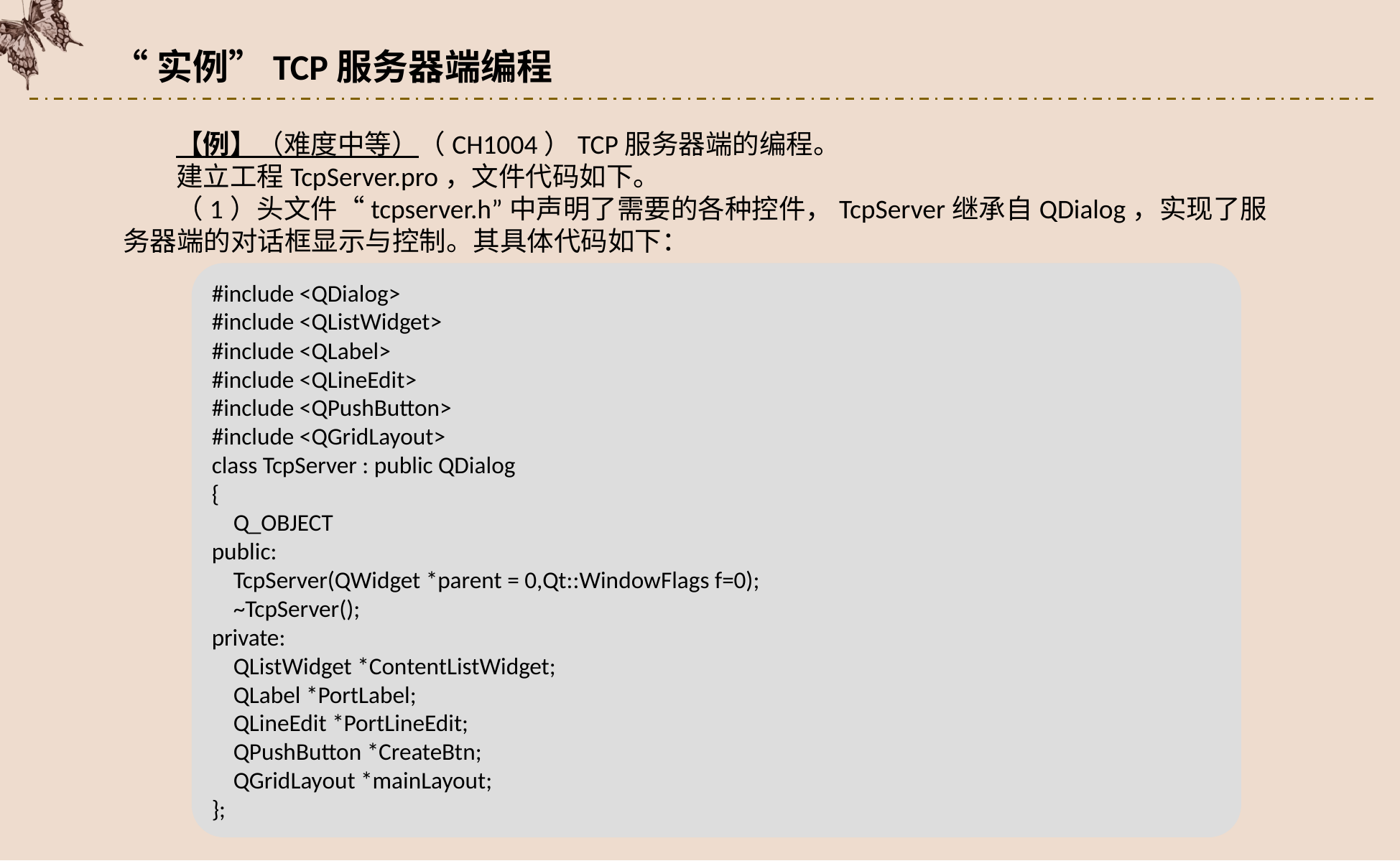

“实例”TCP服务器端编程
【例】（难度中等）（CH1004）TCP服务器端的编程。
建立工程TcpServer.pro，文件代码如下。
（1）头文件“tcpserver.h”中声明了需要的各种控件，TcpServer继承自QDialog，实现了服务器端的对话框显示与控制。其具体代码如下：
#include <QDialog>
#include <QListWidget>
#include <QLabel>
#include <QLineEdit>
#include <QPushButton>
#include <QGridLayout>
class TcpServer : public QDialog
{
    Q_OBJECT
public:
    TcpServer(QWidget *parent = 0,Qt::WindowFlags f=0);
    ~TcpServer();
private:
    QListWidget *ContentListWidget;
    QLabel *PortLabel;
    QLineEdit *PortLineEdit;
    QPushButton *CreateBtn;
    QGridLayout *mainLayout;
};